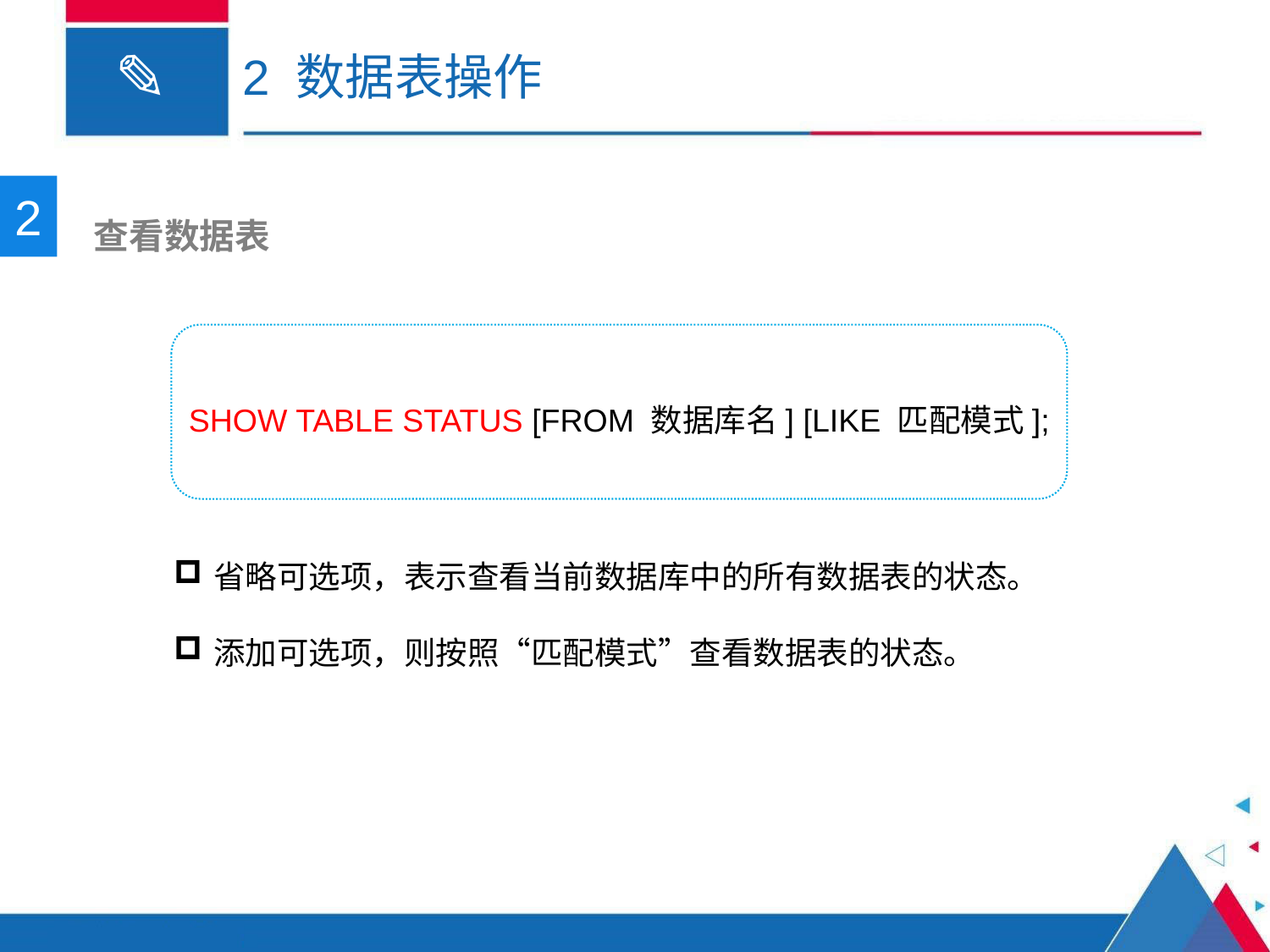

# 2 数据表操作

2
  查看数据表

SHOW TABLE STATUS [FROM 数据库名] [LIKE 匹配模式];
省略可选项，表示查看当前数据库中的所有数据表的状态。
添加可选项，则按照“匹配模式”查看数据表的状态。